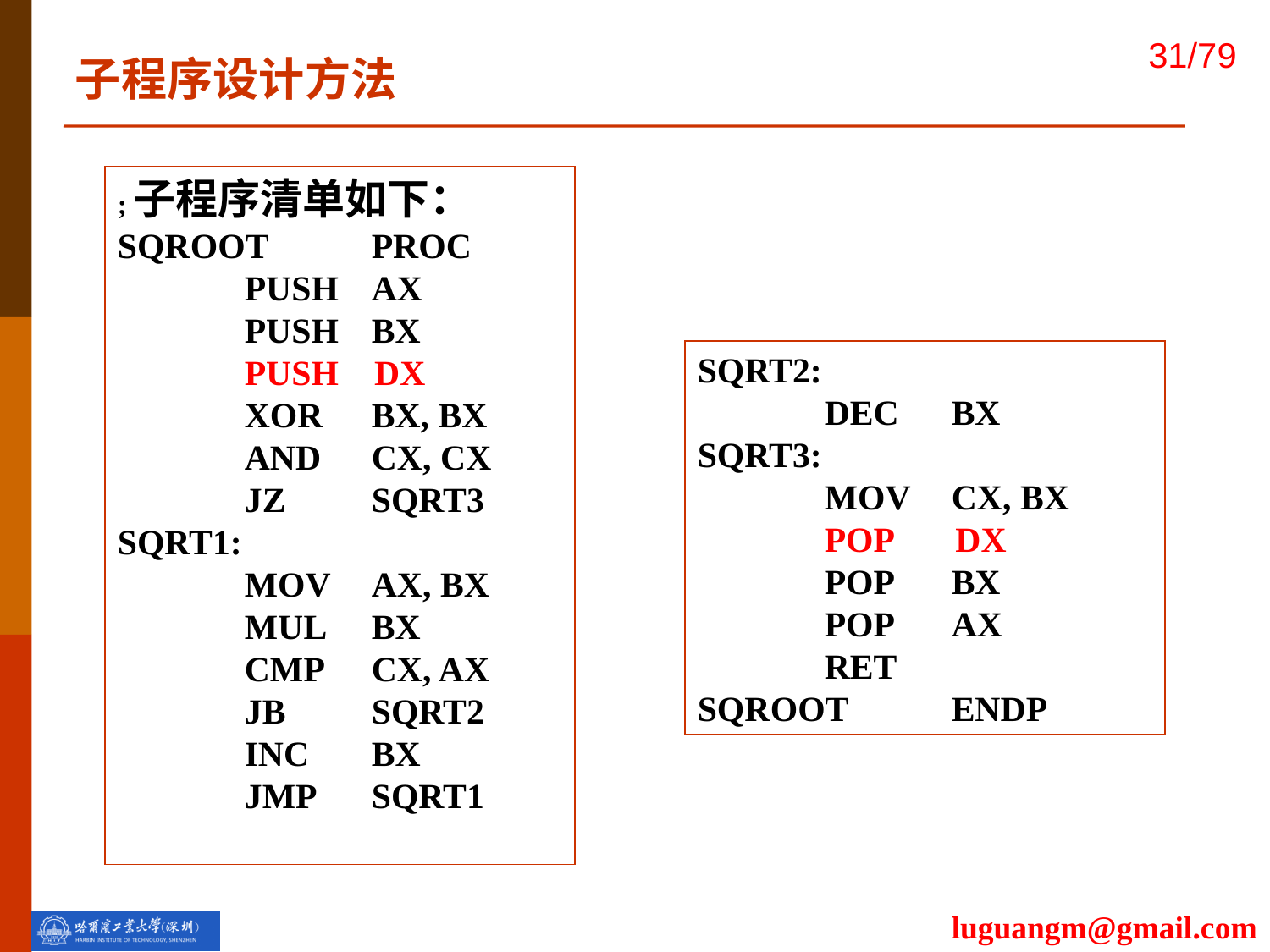

子程序设计方法
;子程序清单如下：
SQROOT	PROC
	PUSH	AX
	PUSH	BX
	PUSH    DX
	XOR	BX, BX
	AND	CX, CX
	JZ	SQRT3
SQRT1:
	MOV 	AX, BX
	MUL 	BX
	CMP	CX, AX
	JB	SQRT2
	INC	BX
	JMP	SQRT1

SQRT2:
	DEC 	BX
SQRT3:
	MOV 	CX, BX
	POP       DX
	POP	BX
	POP	AX
	RET
SQROOT	ENDP